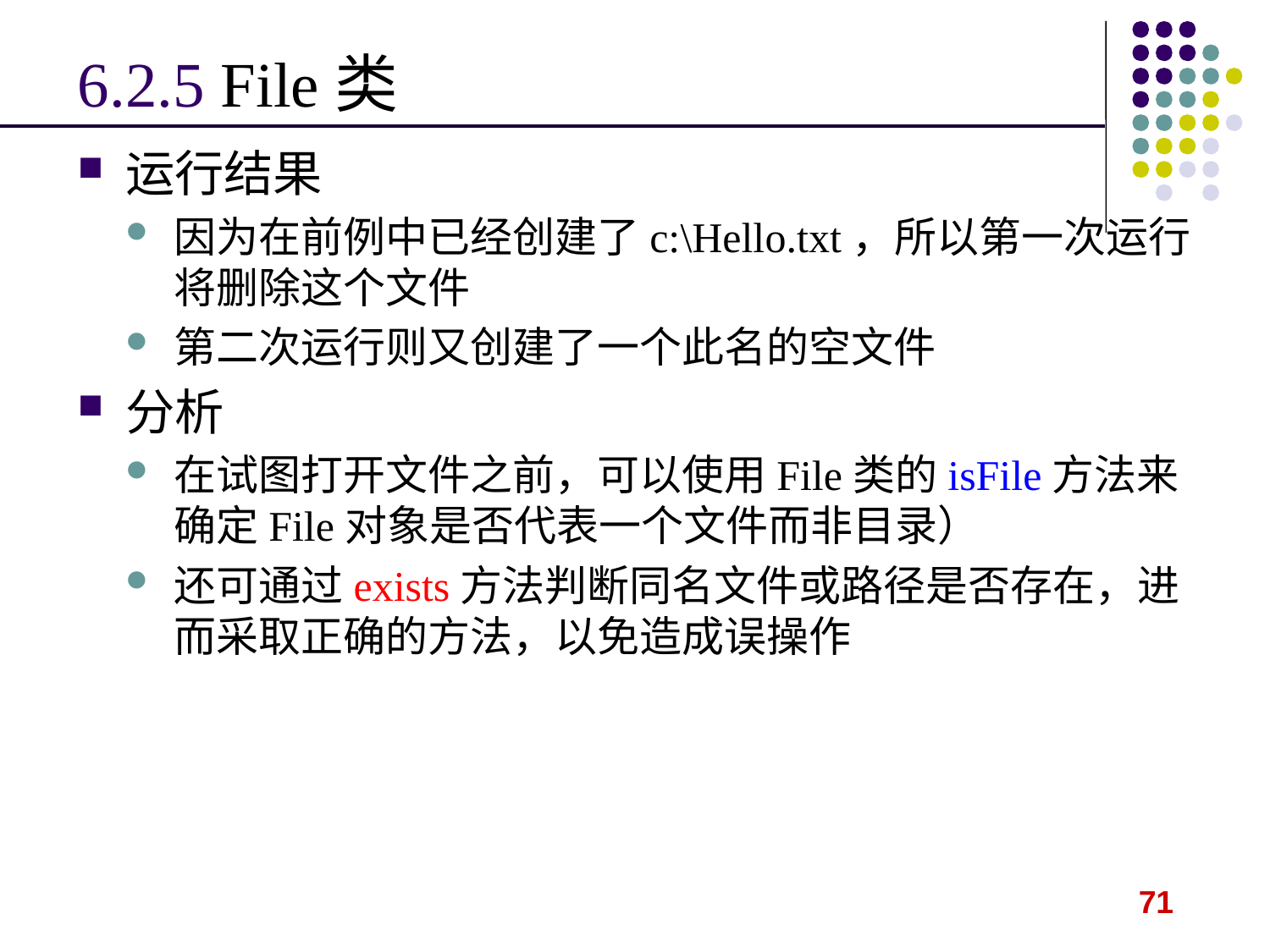

# 6.2.5 File类
运行结果
因为在前例中已经创建了c:\Hello.txt，所以第一次运行将删除这个文件
第二次运行则又创建了一个此名的空文件
分析
在试图打开文件之前，可以使用File类的isFile方法来确定File对象是否代表一个文件而非目录）
还可通过exists方法判断同名文件或路径是否存在，进而采取正确的方法，以免造成误操作